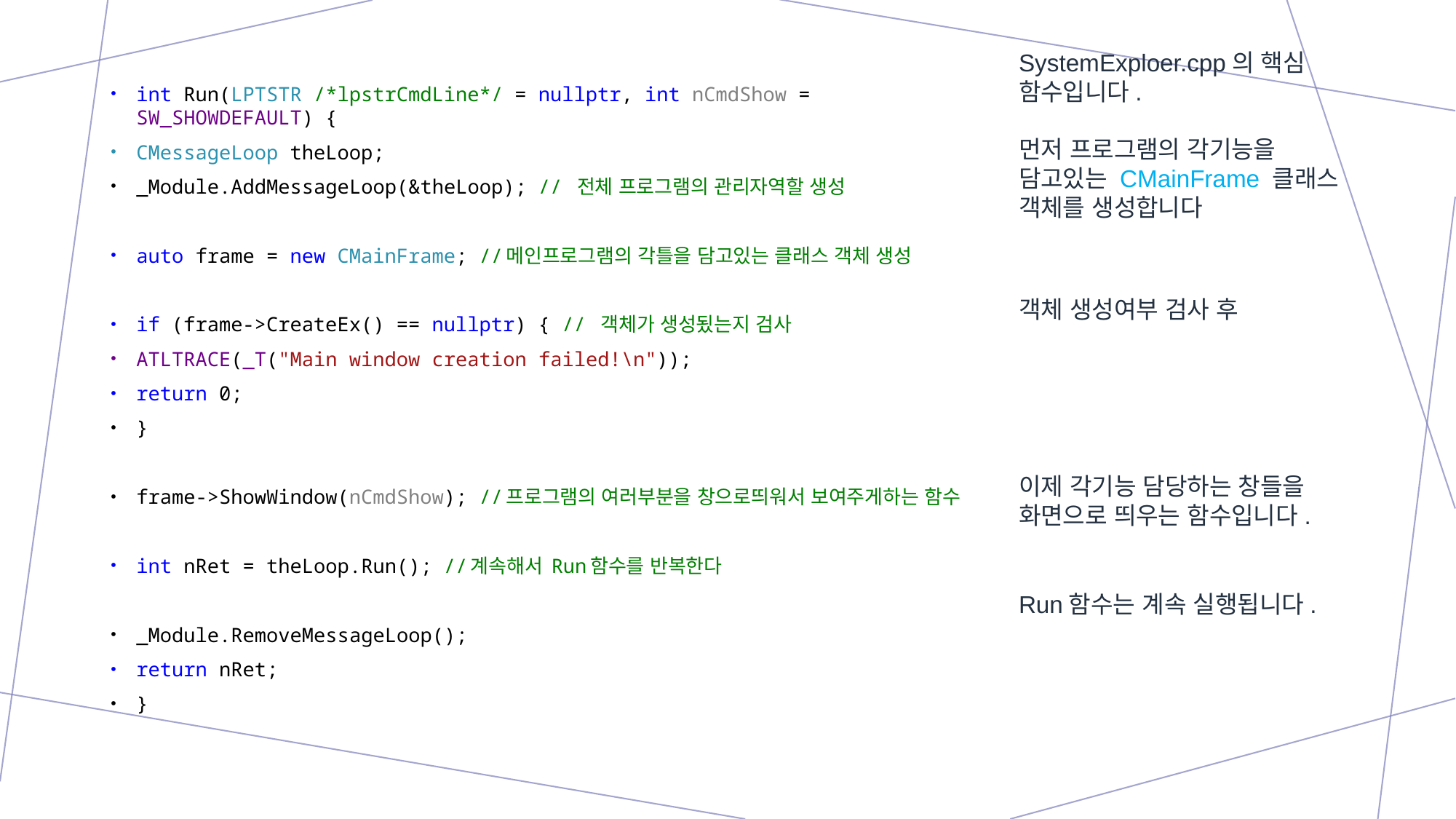

int Run(LPTSTR /*lpstrCmdLine*/ = nullptr, int nCmdShow = SW_SHOWDEFAULT) {
CMessageLoop theLoop;
_Module.AddMessageLoop(&theLoop); // 전체 프로그램의 관리자역할 생성

auto frame = new CMainFrame; //메인프로그램의 각틀을 담고있는 클래스 객체 생성

if (frame->CreateEx() == nullptr) { // 객체가 생성됬는지 검사
ATLTRACE(_T("Main window creation failed!\n"));
return 0;
}

frame->ShowWindow(nCmdShow); //프로그램의 여러부분을 창으로띄워서 보여주게하는 함수

int nRet = theLoop.Run(); //계속해서 Run함수를 반복한다

_Module.RemoveMessageLoop();
return nRet;
}

SystemExploer.cpp의 핵심 함수입니다.
먼저 프로그램의 각기능을 담고있는 CMainFrame 클래스 객체를 생성합니다
객체 생성여부 검사 후

이제 각기능 담당하는 창들을
화면으로 띄우는 함수입니다.

Run함수는 계속 실행됩니다.